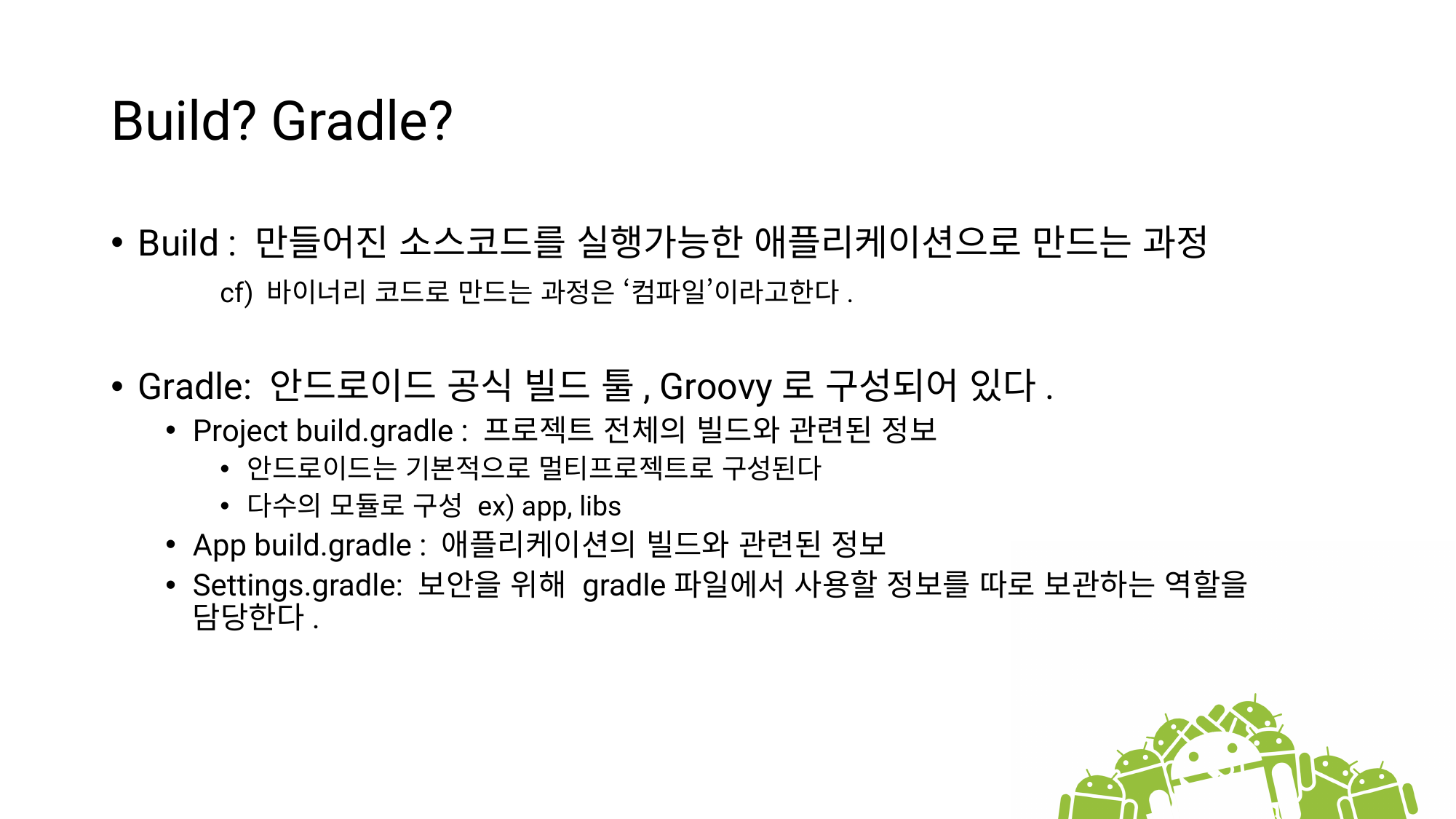

# Build? Gradle?
Build : 만들어진 소스코드를 실행가능한 애플리케이션으로 만드는 과정
	cf) 바이너리 코드로 만드는 과정은 ‘컴파일’이라고한다.

Gradle: 안드로이드 공식 빌드 툴, Groovy로 구성되어 있다.
Project build.gradle : 프로젝트 전체의 빌드와 관련된 정보
안드로이드는 기본적으로 멀티프로젝트로 구성된다
다수의 모듈로 구성 ex) app, libs
App build.gradle : 애플리케이션의 빌드와 관련된 정보
Settings.gradle: 보안을 위해 gradle파일에서 사용할 정보를 따로 보관하는 역할을 담당한다.